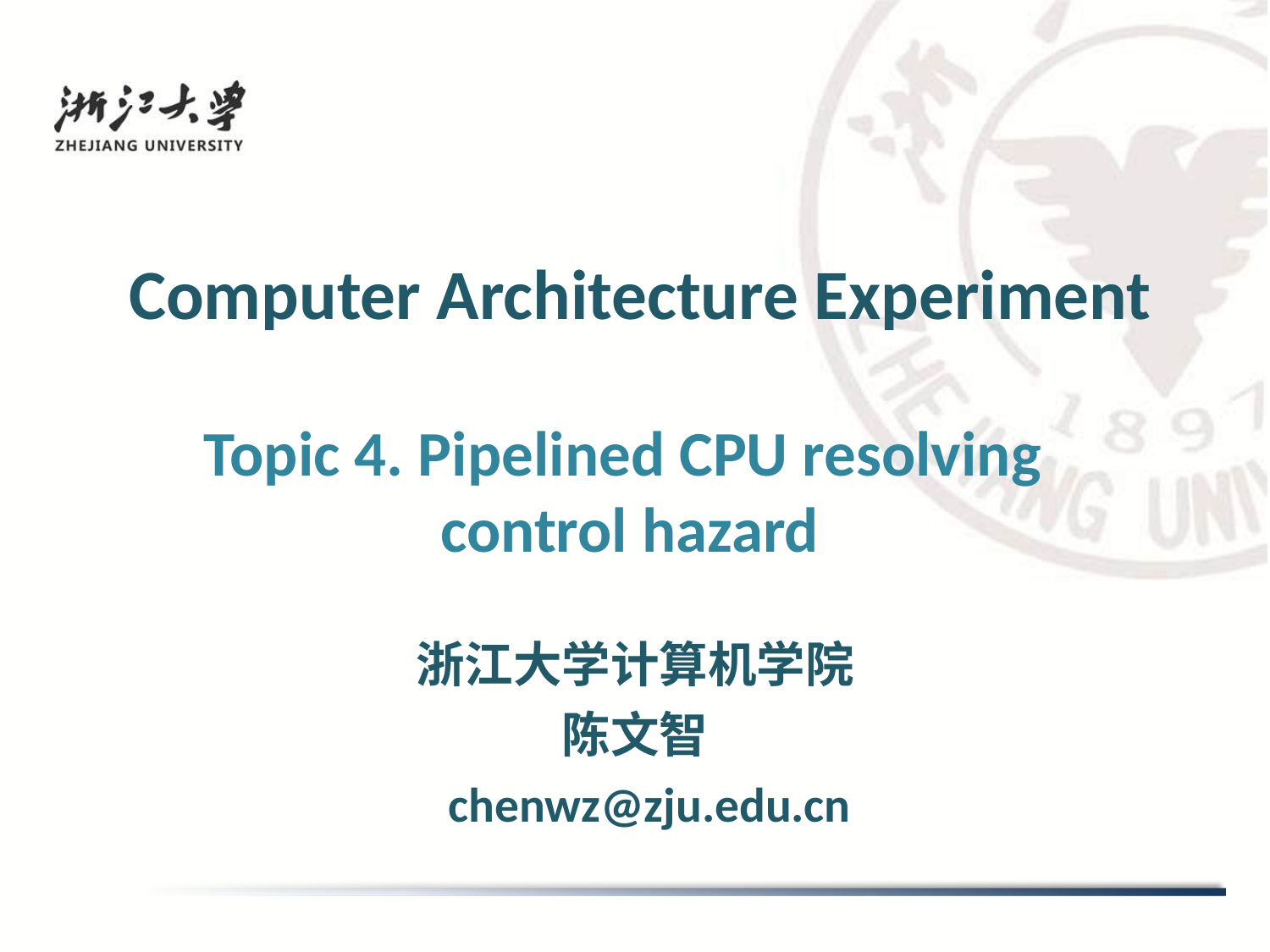

# Computer Architecture Experiment
Topic 4. Pipelined CPU resolving
control hazard
浙江大学计算机学院
陈文智
 chenwz@zju.edu.cn